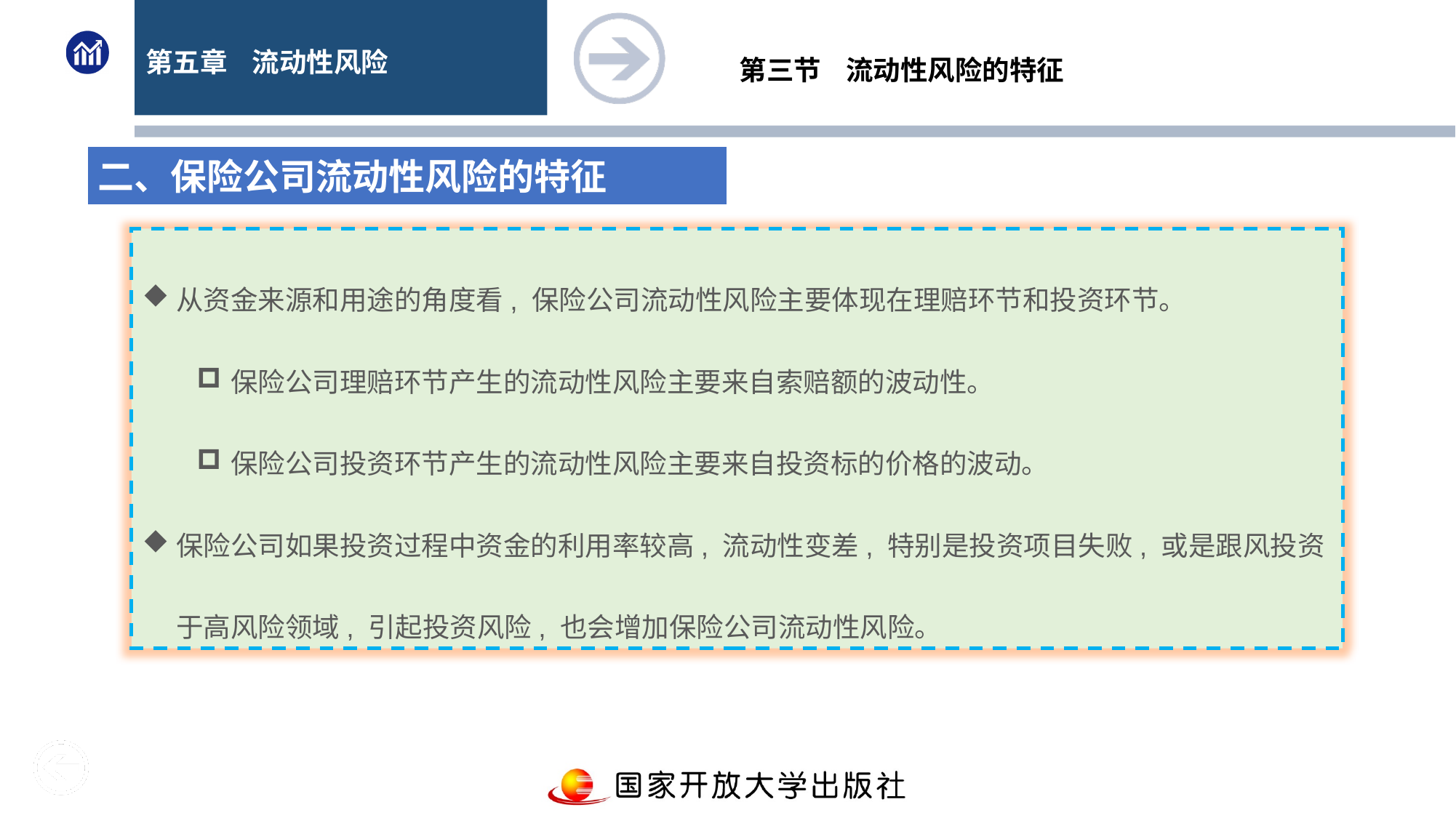

第三节    流动性风险的特征
第五章    流动性风险
二、保险公司流动性风险的特征
从资金来源和用途的角度看, 保险公司流动性风险主要体现在理赔环节和投资环节。
保险公司理赔环节产生的流动性风险主要来自索赔额的波动性。
保险公司投资环节产生的流动性风险主要来自投资标的价格的波动。
保险公司如果投资过程中资金的利用率较高, 流动性变差, 特别是投资项目失败, 或是跟风投资于高风险领域, 引起投资风险, 也会增加保险公司流动性风险。